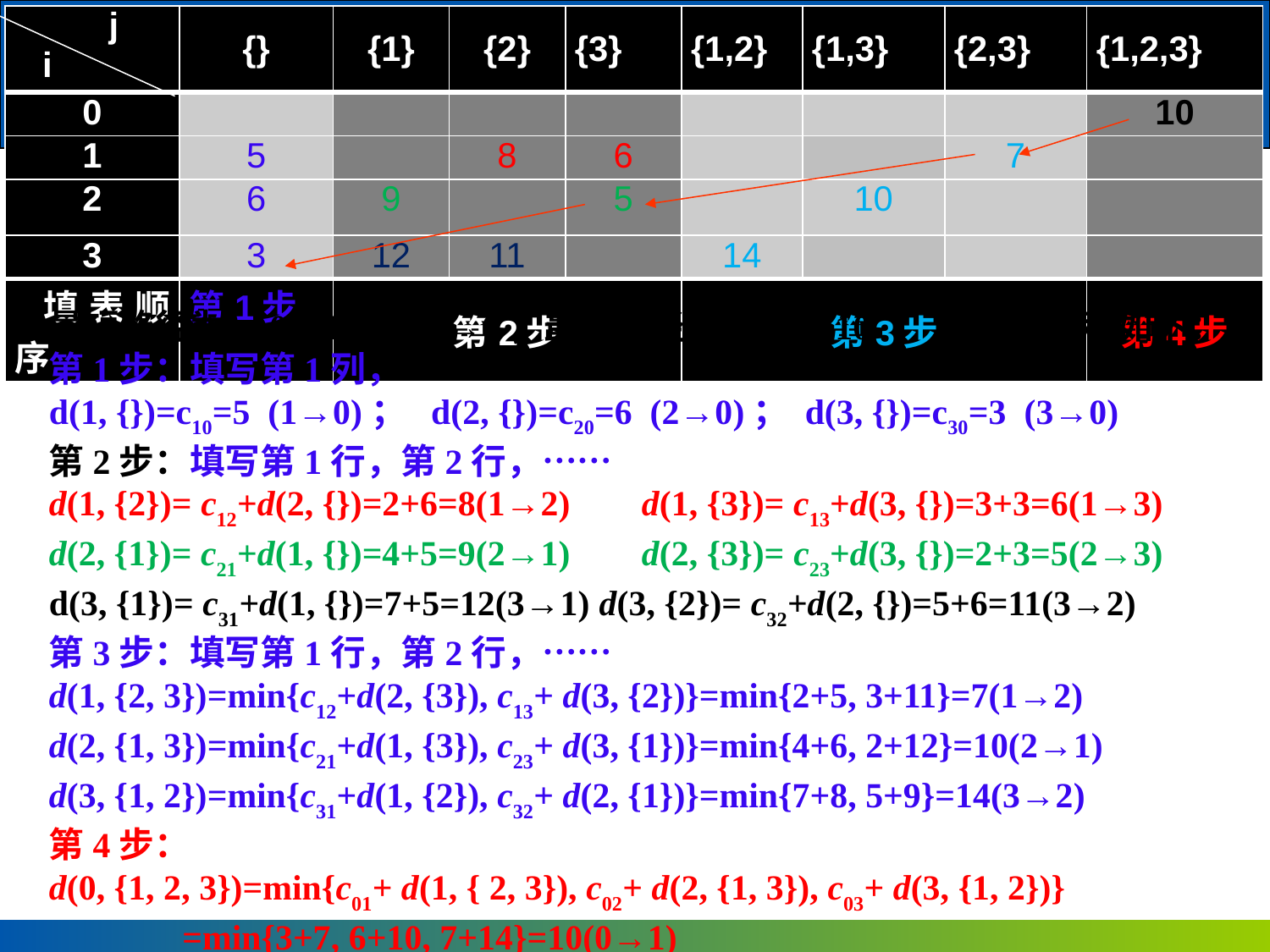

| j i | {} | {1} | {2} | {3} | {1,2} | {1,3} | {2,3} | {1,2,3} |
| --- | --- | --- | --- | --- | --- | --- | --- | --- |
| 0 |  |  |  |  |  |  |  | 10 |
| 1 | 5 |  | 8 | 6 |  |  | 7 |  |
| 2 | 6 | 9 |  | 5 |  | 10 |  |  |
| 3 | 3 | 12 | 11 |  | 14 |  |  |  |
| 填表顺序 | 第1步 | 第2步 |  |  | 第3步 |  |  | 第4步 |

最短路径为：0→1→2→3→0，最短路径长度为：10           填表过程如下：
第1步：填写第1列，
d(1, {})=c10=5  (1→0)；  d(2, {})=c20=6  (2→0)； d(3, {})=c30=3  (3→0)
第2步：填写第1行，第2行，……
d(1, {2})= c12+d(2, {})=2+6=8(1→2)        d(1, {3})= c13+d(3, {})=3+3=6(1→3)
d(2, {1})= c21+d(1, {})=4+5=9(2→1)        d(2, {3})= c23+d(3, {})=2+3=5(2→3)
d(3, {1})= c31+d(1, {})=7+5=12(3→1) d(3, {2})= c32+d(2, {})=5+6=11(3→2)
第3步：填写第1行，第2行，……
d(1, {2, 3})=min{c12+d(2, {3}), c13+ d(3, {2})}=min{2+5, 3+11}=7(1→2)
d(2, {1, 3})=min{c21+d(1, {3}), c23+ d(3, {1})}=min{4+6, 2+12}=10(2→1)
d(3, {1, 2})=min{c31+d(1, {2}), c32+ d(2, {1})}=min{7+8, 5+9}=14(3→2)
第4步：
d(0, {1, 2, 3})=min{c01+ d(1, { 2, 3}), c02+ d(2, {1, 3}), c03+ d(3, {1, 2})}
               =min{3+7, 6+10, 7+14}=10(0→1)